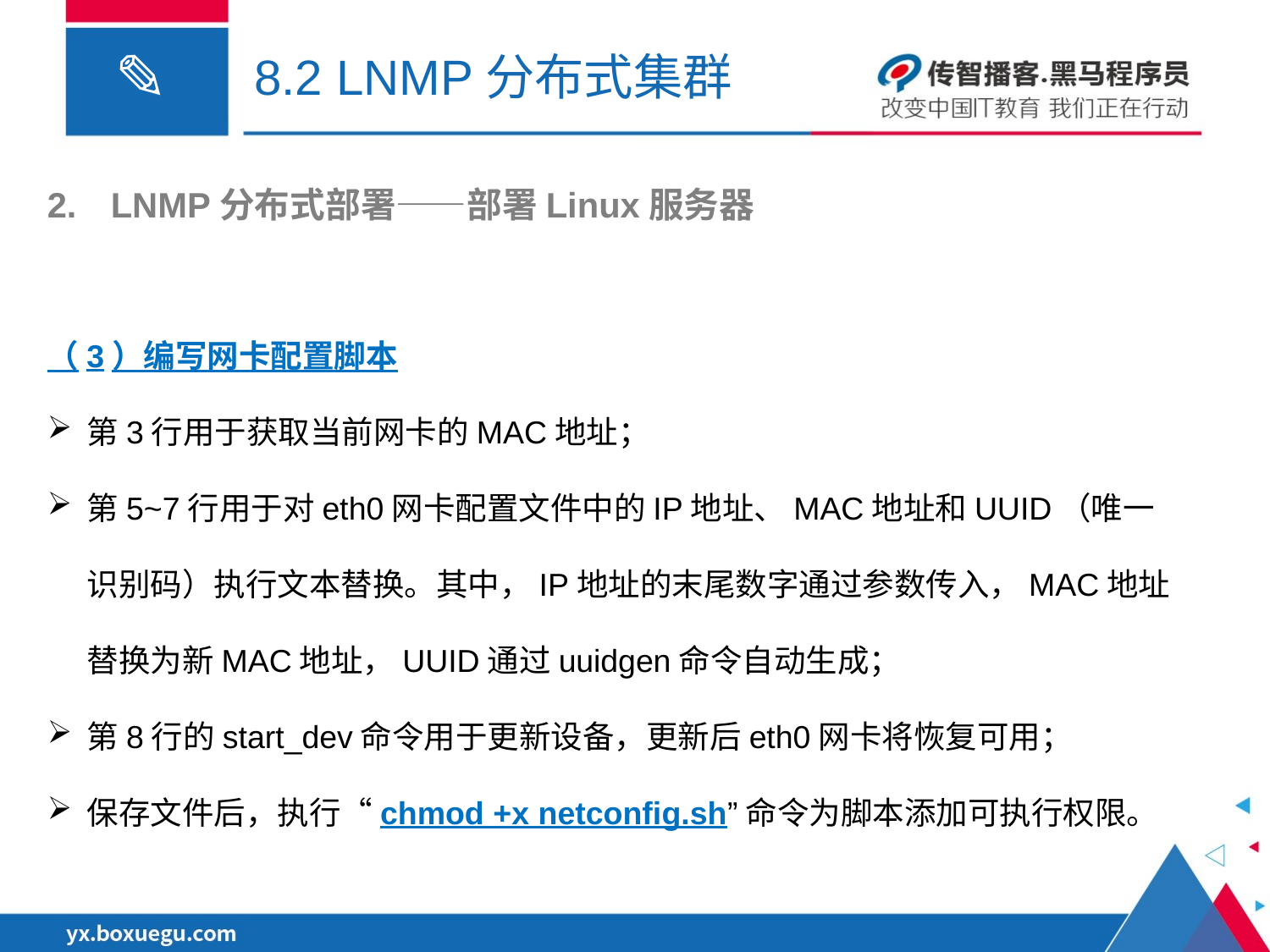

# 8.2 LNMP分布式集群
LNMP分布式部署——部署Linux服务器
（3）编写网卡配置脚本
第3行用于获取当前网卡的MAC地址；
第5~7行用于对eth0网卡配置文件中的IP地址、MAC地址和UUID（唯一识别码）执行文本替换。其中，IP地址的末尾数字通过参数传入，MAC地址替换为新MAC地址，UUID通过uuidgen命令自动生成；
第8行的start_dev命令用于更新设备，更新后eth0网卡将恢复可用；
保存文件后，执行“chmod +x netconfig.sh”命令为脚本添加可执行权限。